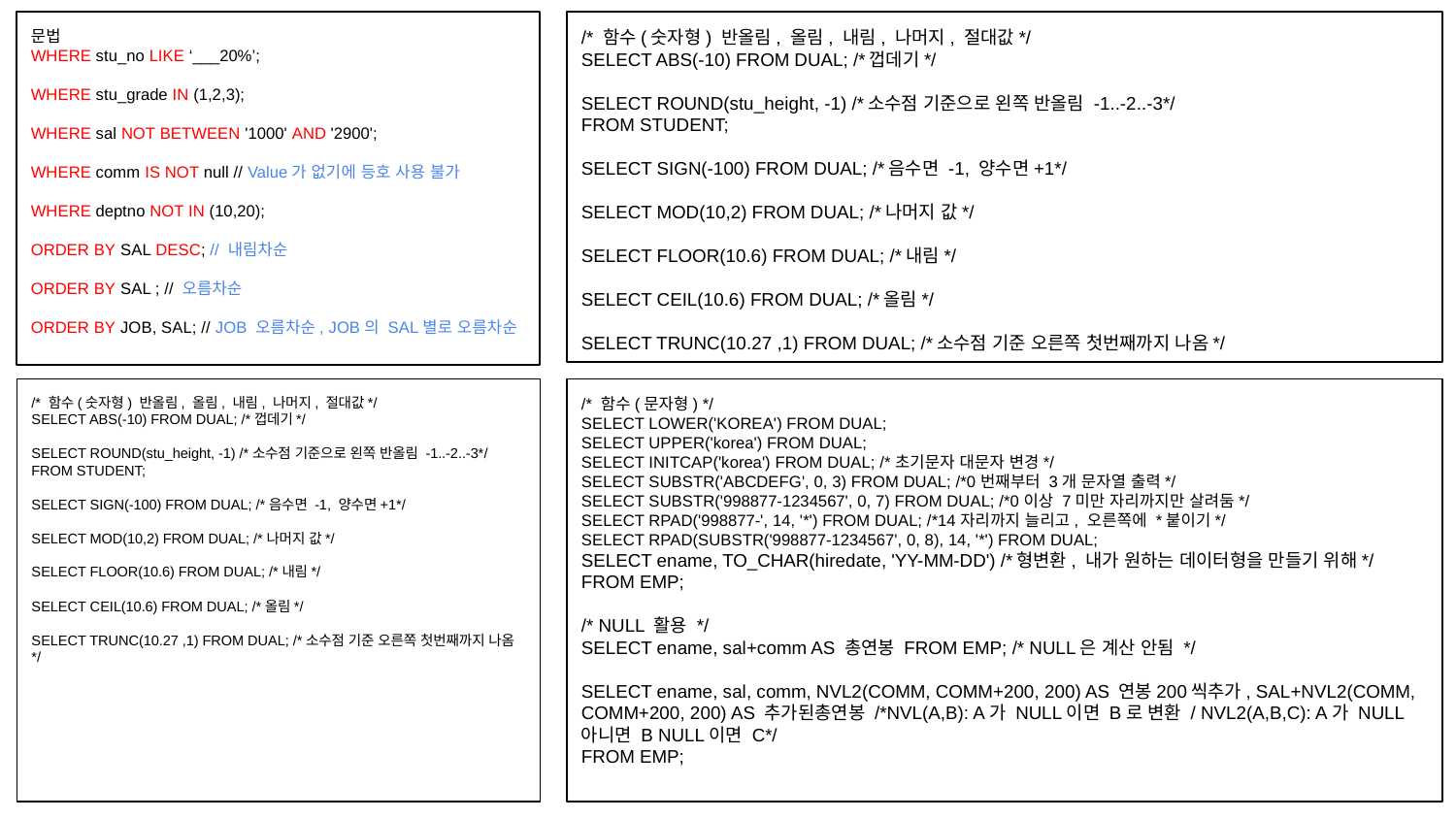

문법
WHERE stu_no LIKE ‘___20%’;

WHERE stu_grade IN (1,2,3);

WHERE sal NOT BETWEEN '1000' AND '2900';

WHERE comm IS NOT null // Value가 없기에 등호 사용 불가

WHERE deptno NOT IN (10,20);

ORDER BY SAL DESC; // 내림차순

ORDER BY SAL ; // 오름차순

ORDER BY JOB, SAL; // JOB 오름차순, JOB의 SAL별로 오름차순
/* 함수(숫자형) 반올림, 올림, 내림, 나머지, 절대값*/
SELECT ABS(-10) FROM DUAL; /*껍데기*/

SELECT ROUND(stu_height, -1) /*소수점 기준으로 왼쪽 반올림 -1..-2..-3*/
FROM STUDENT;

SELECT SIGN(-100) FROM DUAL; /*음수면 -1, 양수면+1*/

SELECT MOD(10,2) FROM DUAL; /*나머지 값*/

SELECT FLOOR(10.6) FROM DUAL; /*내림*/

SELECT CEIL(10.6) FROM DUAL; /*올림*/

SELECT TRUNC(10.27 ,1) FROM DUAL; /*소수점 기준 오른쪽 첫번째까지 나옴*/

/* 함수(숫자형) 반올림, 올림, 내림, 나머지, 절대값*/
SELECT ABS(-10) FROM DUAL; /*껍데기*/

SELECT ROUND(stu_height, -1) /*소수점 기준으로 왼쪽 반올림 -1..-2..-3*/
FROM STUDENT;

SELECT SIGN(-100) FROM DUAL; /*음수면 -1, 양수면+1*/

SELECT MOD(10,2) FROM DUAL; /*나머지 값*/

SELECT FLOOR(10.6) FROM DUAL; /*내림*/

SELECT CEIL(10.6) FROM DUAL; /*올림*/

SELECT TRUNC(10.27 ,1) FROM DUAL; /*소수점 기준 오른쪽 첫번째까지 나옴*/

/* 함수(문자형) */
SELECT LOWER('KOREA') FROM DUAL;
SELECT UPPER('korea') FROM DUAL;
SELECT INITCAP('korea') FROM DUAL; /*초기문자 대문자 변경*/
SELECT SUBSTR('ABCDEFG', 0, 3) FROM DUAL; /*0번째부터 3개 문자열 출력*/
SELECT SUBSTR('998877-1234567', 0, 7) FROM DUAL; /*0이상 7미만 자리까지만 살려둠*/
SELECT RPAD('998877-', 14, '*') FROM DUAL; /*14자리까지 늘리고, 오른쪽에 *붙이기*/
SELECT RPAD(SUBSTR('998877-1234567', 0, 8), 14, '*') FROM DUAL;
SELECT ename, TO_CHAR(hiredate, 'YY-MM-DD') /*형변환, 내가 원하는 데이터형을 만들기 위해*/
FROM EMP;

/* NULL 활용 */
SELECT ename, sal+comm AS 총연봉 FROM EMP; /* NULL은 계산 안됨 */

SELECT ename, sal, comm, NVL2(COMM, COMM+200, 200) AS 연봉200씩추가, SAL+NVL2(COMM, COMM+200, 200) AS 추가된총연봉 /*NVL(A,B): A가 NULL이면 B로 변환 / NVL2(A,B,C): A가 NULL 아니면 B NULL이면 C*/
FROM EMP;